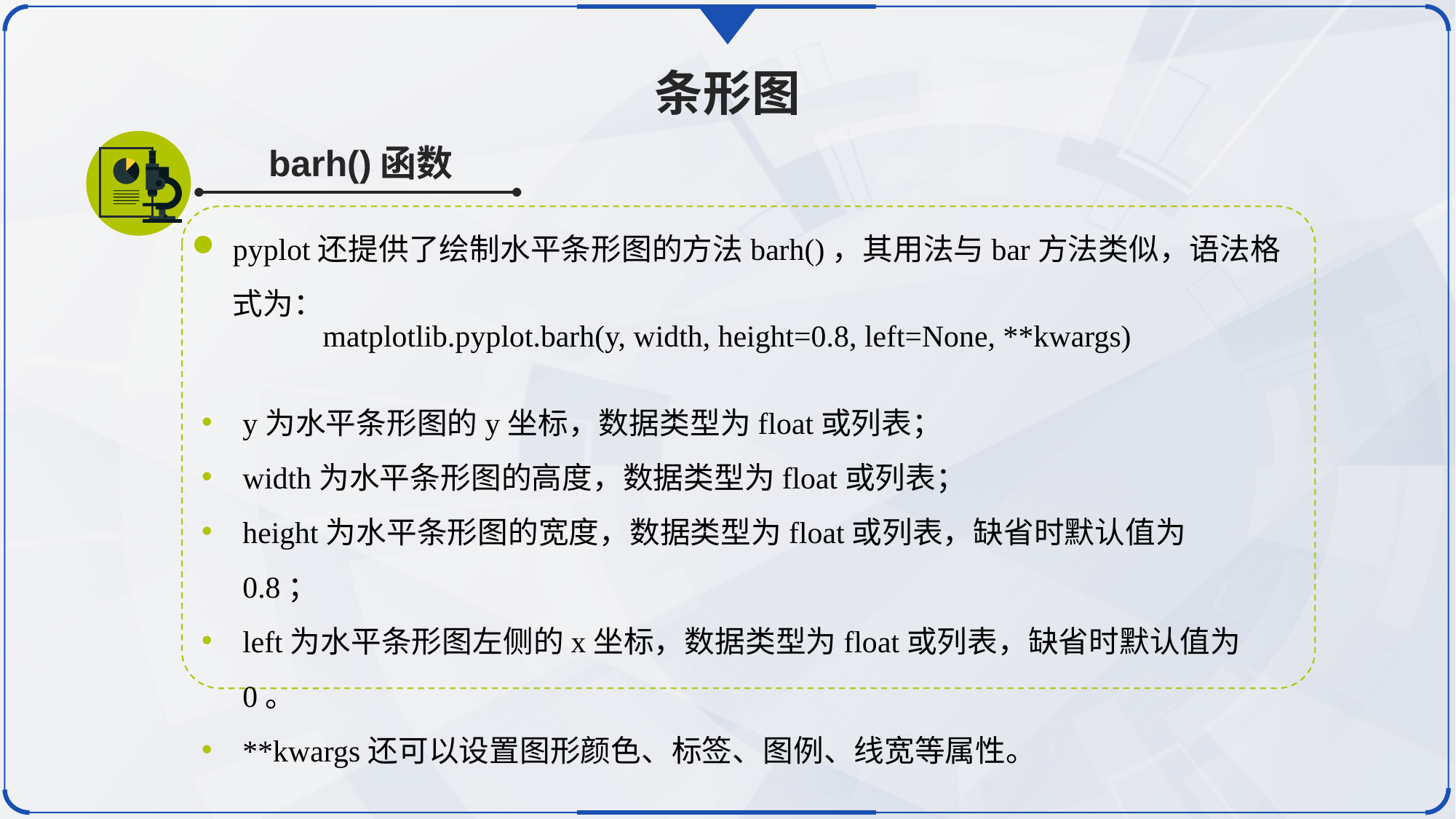

条形图

barh()函数

pyplot还提供了绘制水平条形图的方法barh()，其用法与bar方法类似，语法格式为：
matplotlib.pyplot.barh(y, width, height=0.8, left=None, **kwargs)
y为水平条形图的y坐标，数据类型为float或列表；
width为水平条形图的高度，数据类型为float或列表；
height为水平条形图的宽度，数据类型为float或列表，缺省时默认值为0.8；
left为水平条形图左侧的x坐标，数据类型为float或列表，缺省时默认值为0。
**kwargs还可以设置图形颜色、标签、图例、线宽等属性。